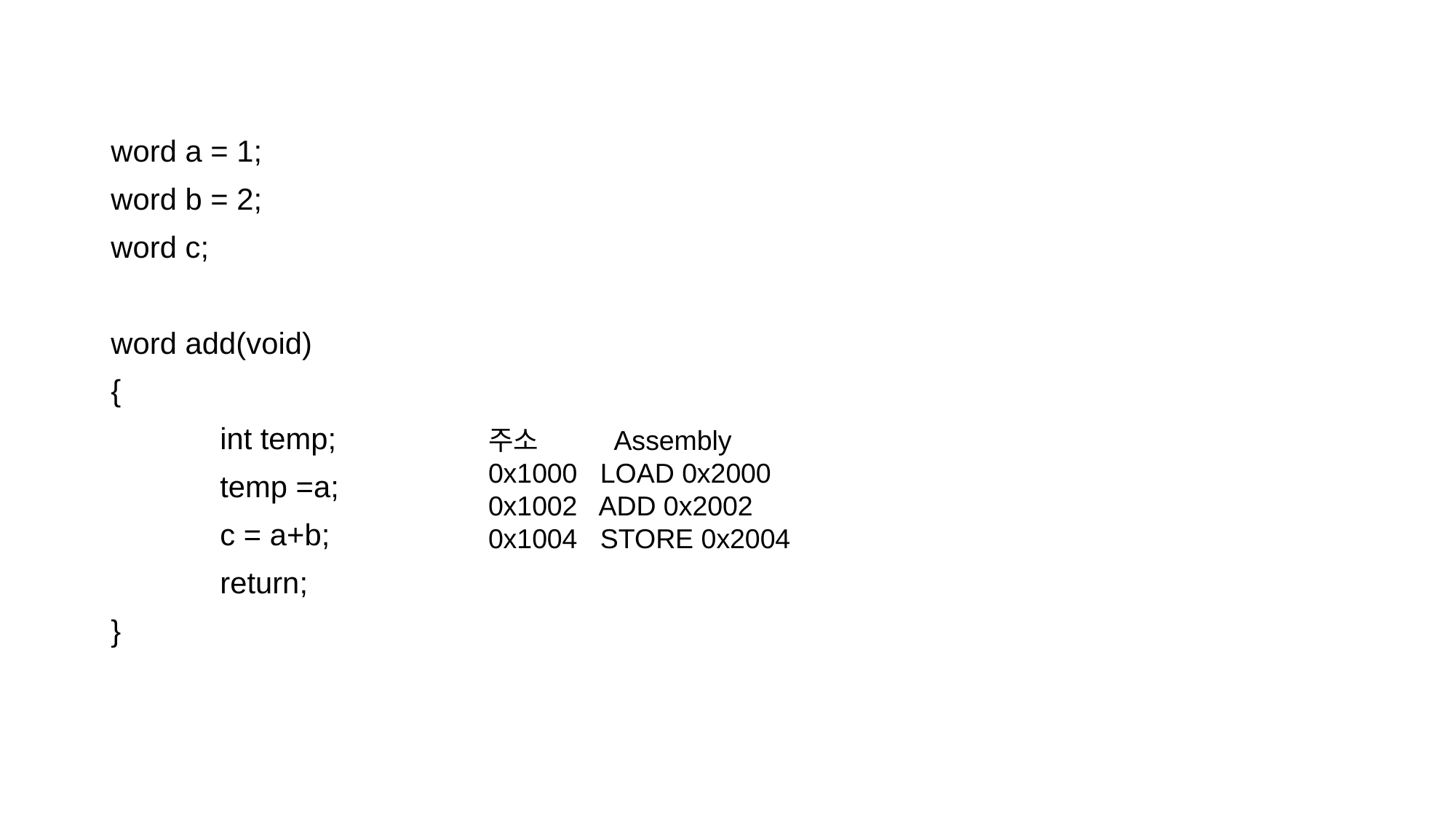

word a = 1;
word b = 2;
word c;

word add(void)
{
	int temp;
	temp =a;
	c = a+b;
	return;
}

주소         Assembly
0x1000   LOAD 0x2000
0x1002   ADD 0x2002
0x1004   STORE 0x2004